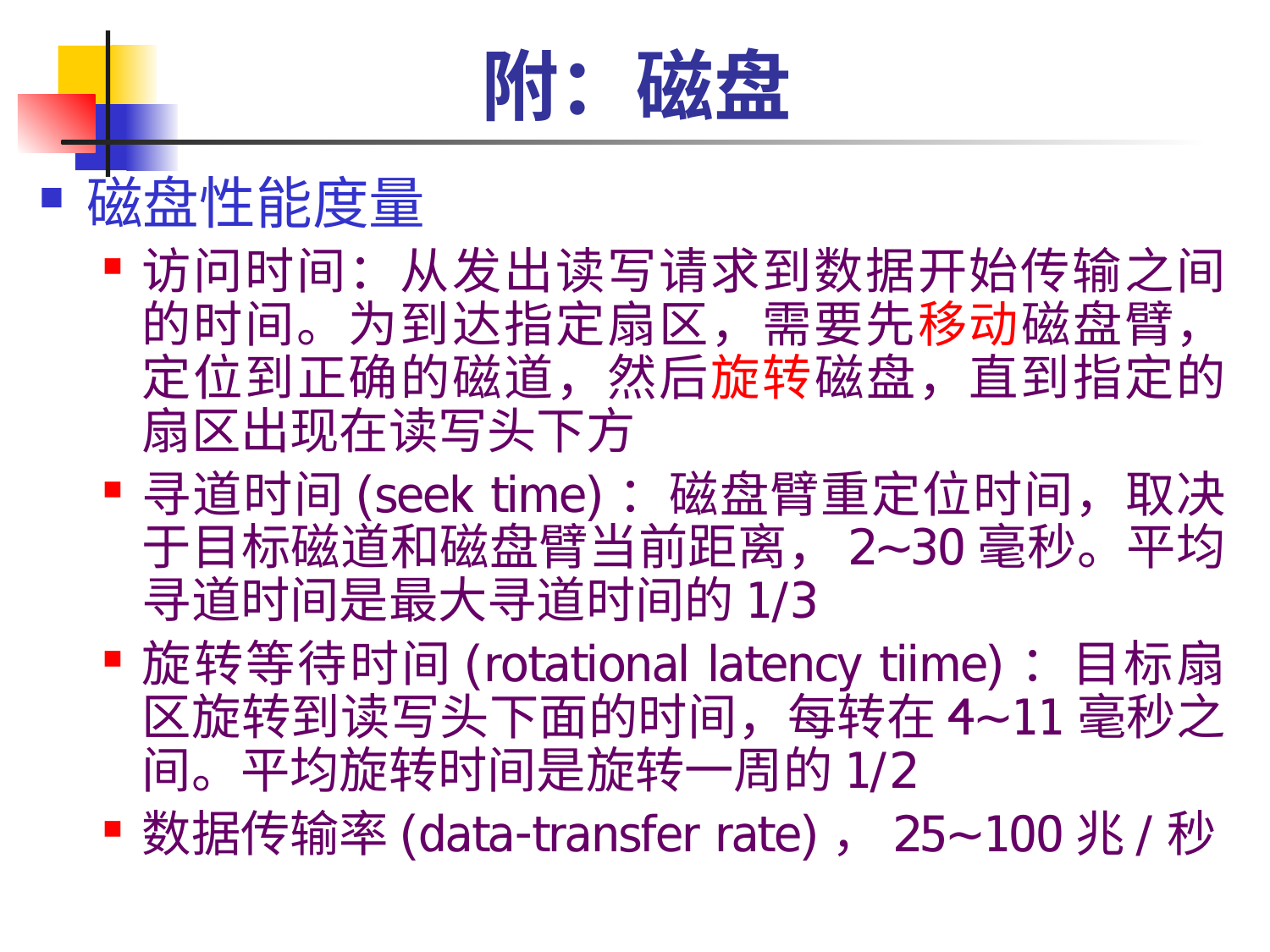

# 附：磁盘
磁盘性能度量
访问时间：从发出读写请求到数据开始传输之间的时间。为到达指定扇区，需要先移动磁盘臂，定位到正确的磁道，然后旋转磁盘，直到指定的扇区出现在读写头下方
寻道时间(seek time)：磁盘臂重定位时间，取决于目标磁道和磁盘臂当前距离，2~30毫秒。平均寻道时间是最大寻道时间的1/3
旋转等待时间(rotational latency tiime)：目标扇区旋转到读写头下面的时间，每转在4~11毫秒之间。平均旋转时间是旋转一周的1/2
数据传输率(data-transfer rate)，25~100兆/秒